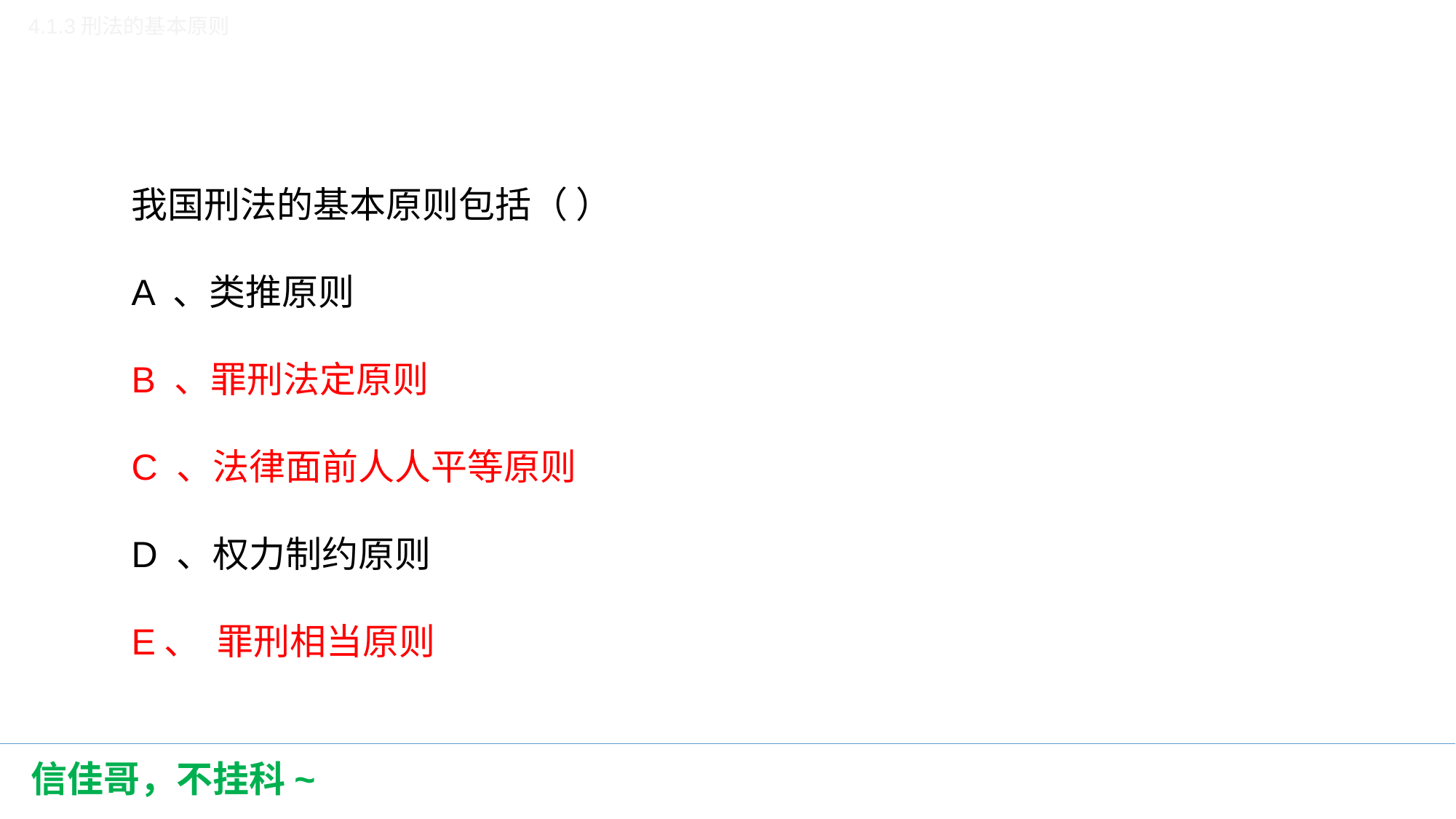

4.1.3刑法的基本原则
我国刑法的基本原则包括（ ）

A 、类推原则

B 、罪刑法定原则

C 、法律面前人人平等原则

D 、权力制约原则

E、  罪刑相当原则